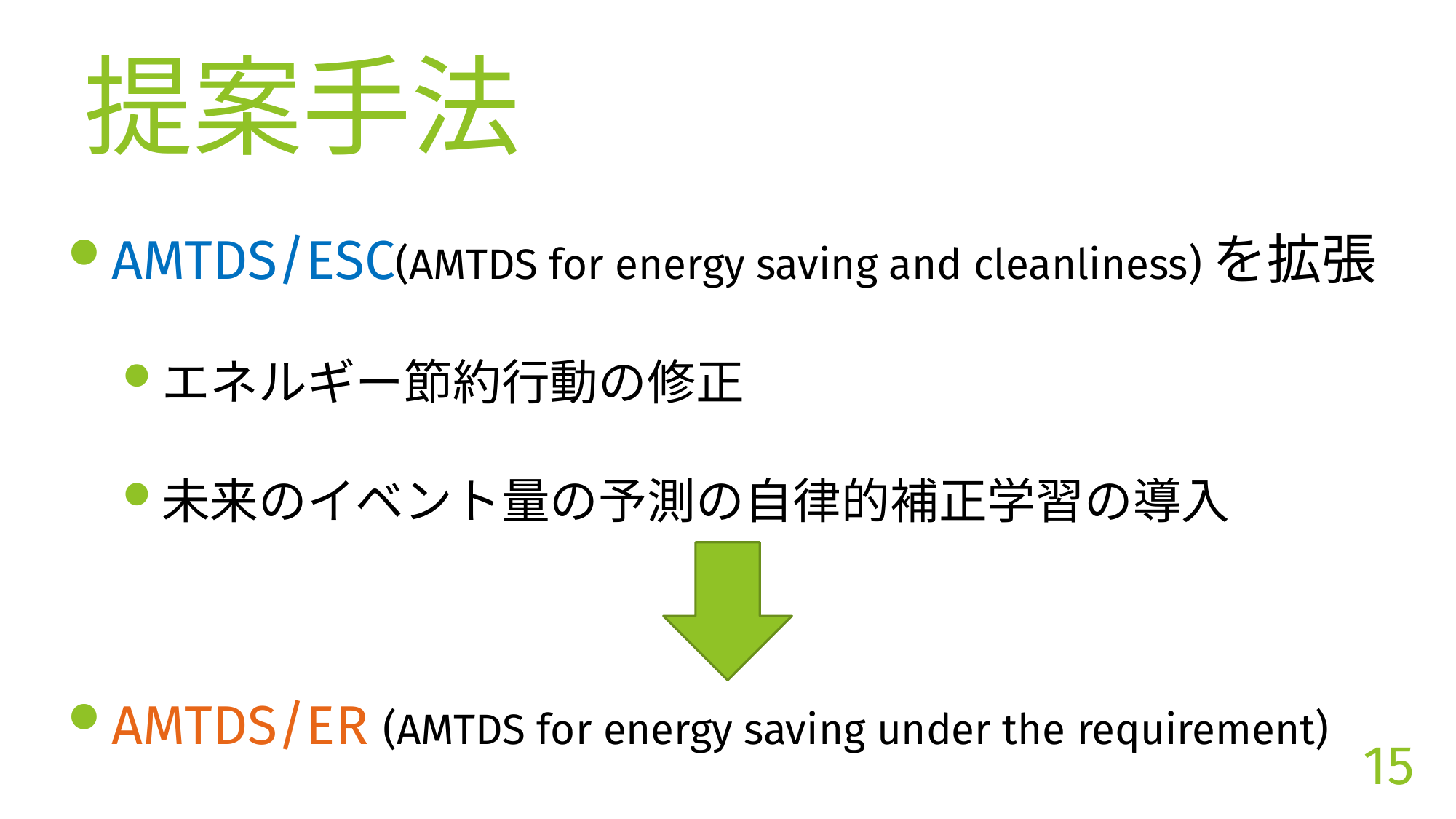

提案手法
AMTDS/ESC(AMTDS for energy saving and cleanliness)を拡張

エネルギー節約行動の修正

未来のイベント量の予測の自律的補正学習の導入

AMTDS/ER (AMTDS for energy saving under the requirement)

15
15